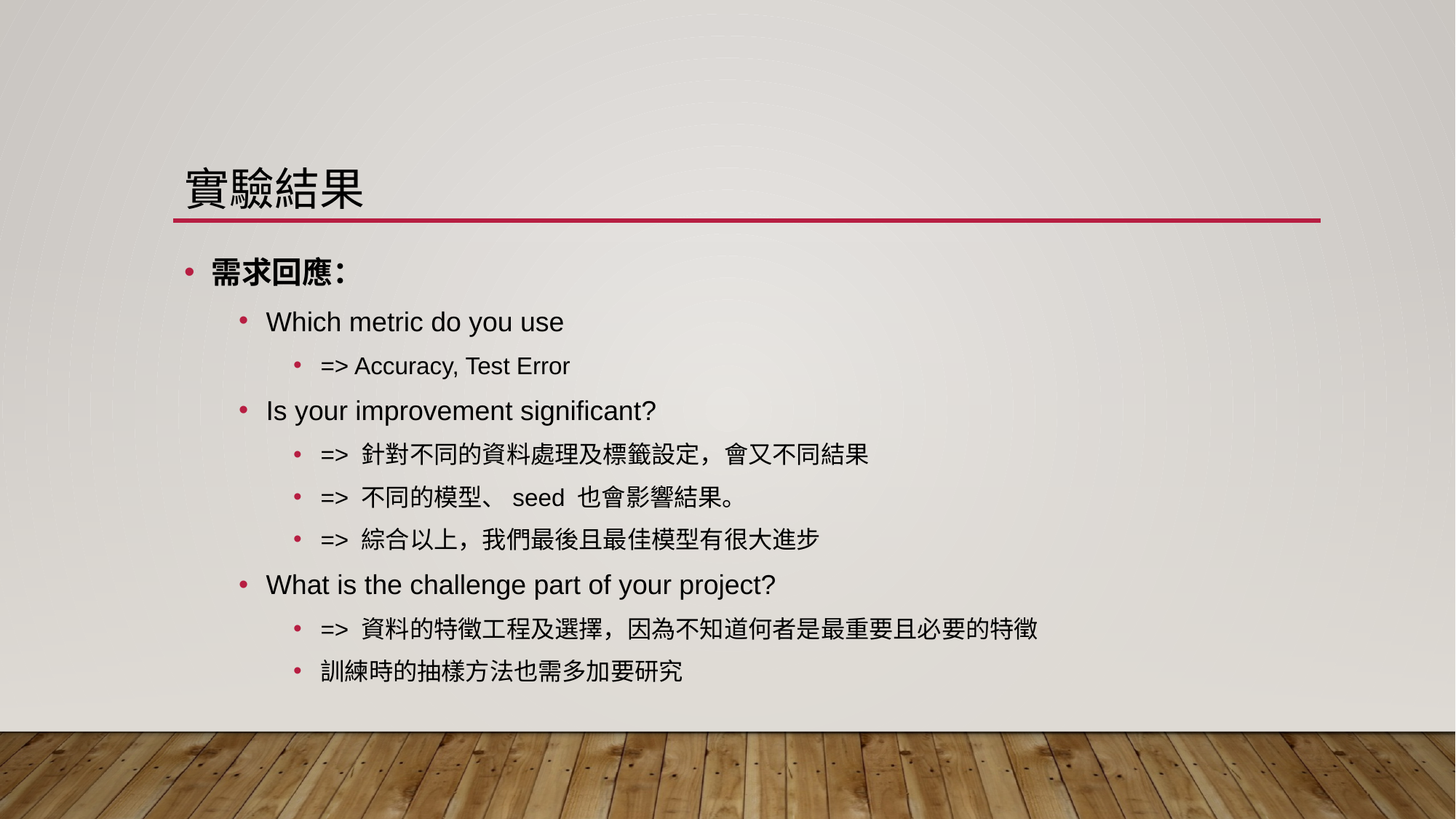

# 實驗結果
需求回應：
Which metric do you use
=> Accuracy, Test Error
Is your improvement significant?
=> 針對不同的資料處理及標籤設定，會又不同結果
=> 不同的模型、seed 也會影響結果。
=> 綜合以上，我們最後且最佳模型有很大進步
What is the challenge part of your project?
=> 資料的特徵工程及選擇，因為不知道何者是最重要且必要的特徵
訓練時的抽樣方法也需多加要研究